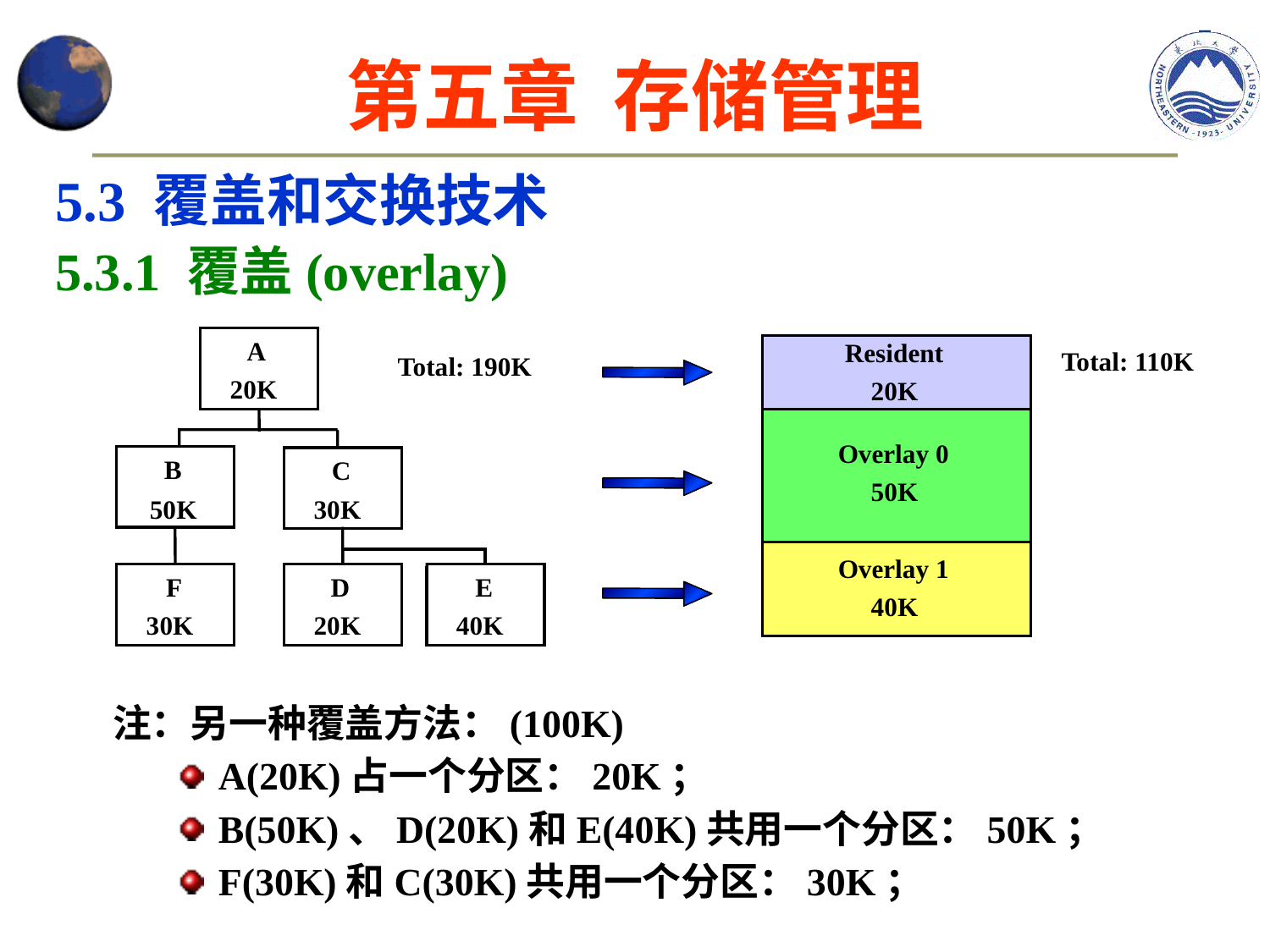

第五章  存储管理
5.3 覆盖和交换技术
5.3.1 覆盖(overlay)

A

Resident
Total: 110K
20K

Overlay 0
50K

Overlay 1
40K
Total: 190K

20K

B
C
30K
50K

F
D
E
30K
20K
40K
注：另一种覆盖方法：(100K)
A(20K)占一个分区：20K；
B(50K)、D(20K)和E(40K)共用一个分区：50K；
F(30K)和C(30K)共用一个分区：30K；